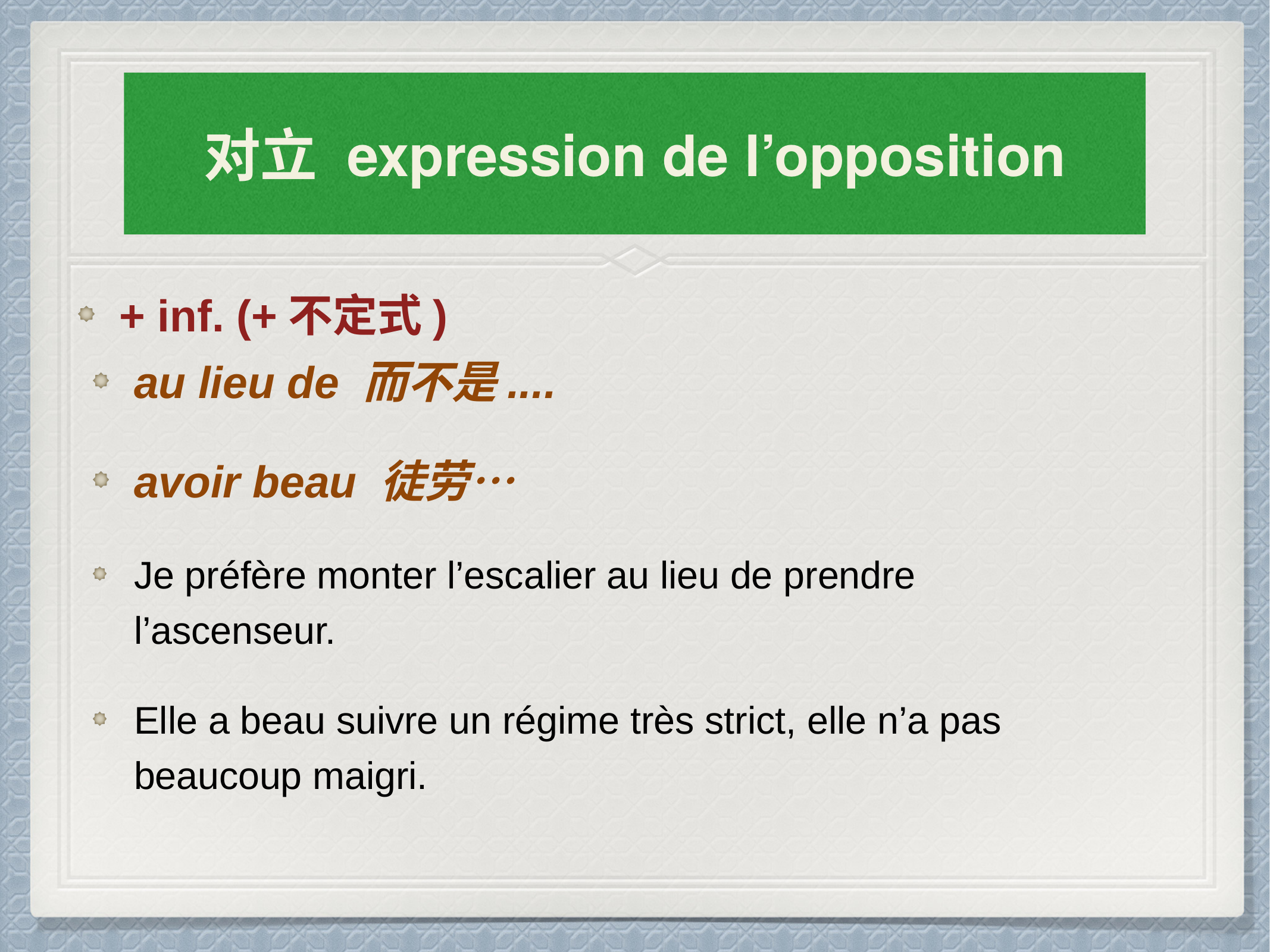

#
对立 expression de l’opposition
+ inf. (+不定式)
au lieu de 而不是....
avoir beau 徒劳…
Je préfère monter l’escalier au lieu de prendre l’ascenseur.
Elle a beau suivre un régime très strict, elle n’a pas beaucoup maigri.